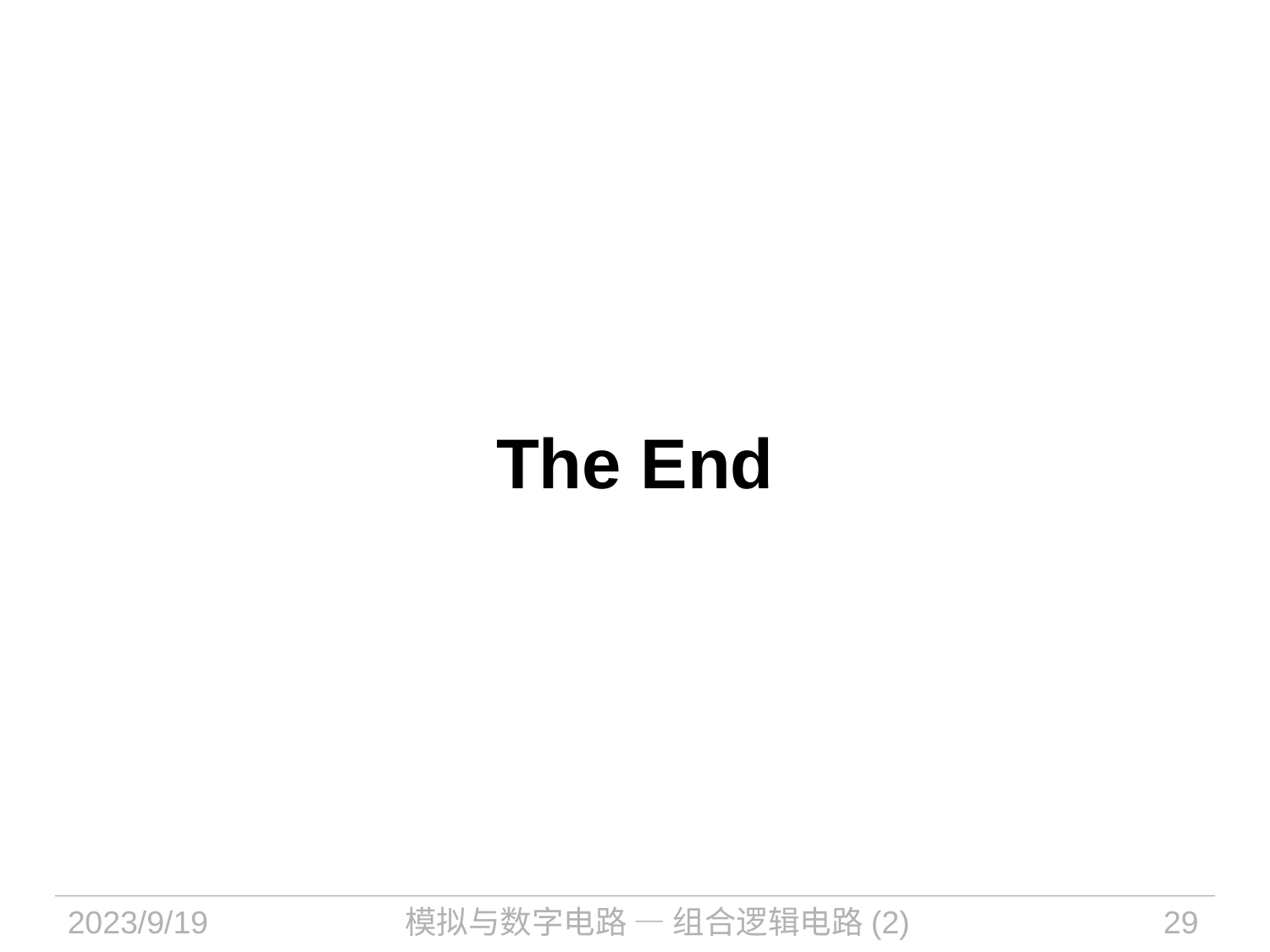

# The End
2023/9/19
模拟与数字电路 — 组合逻辑电路(2)
29